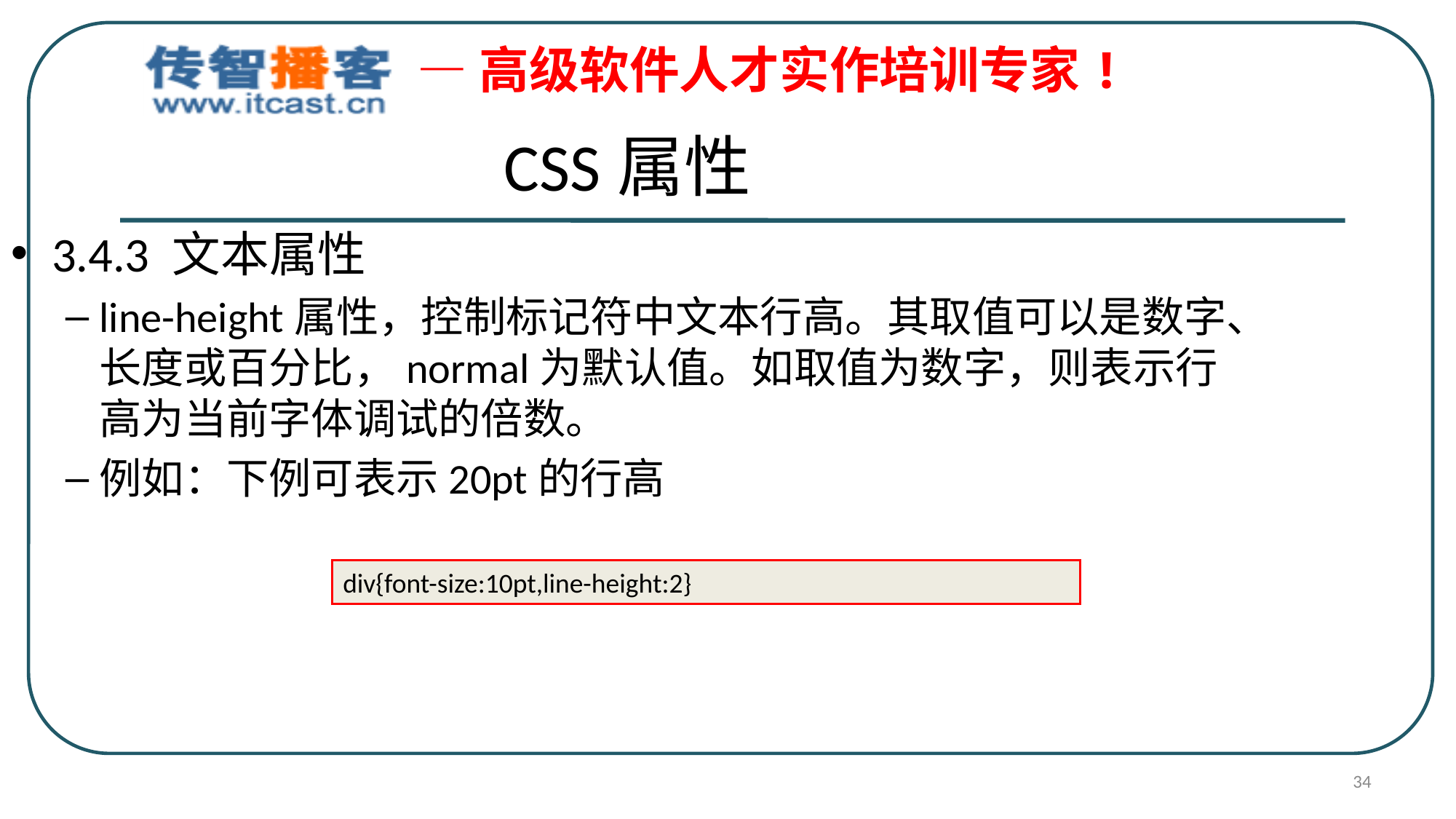

CSS属性
3.4.3 文本属性
line-height属性，控制标记符中文本行高。其取值可以是数字、长度或百分比，normal为默认值。如取值为数字，则表示行高为当前字体调试的倍数。
例如：下例可表示20pt的行高
div{font-size:10pt,line-height:2}
34